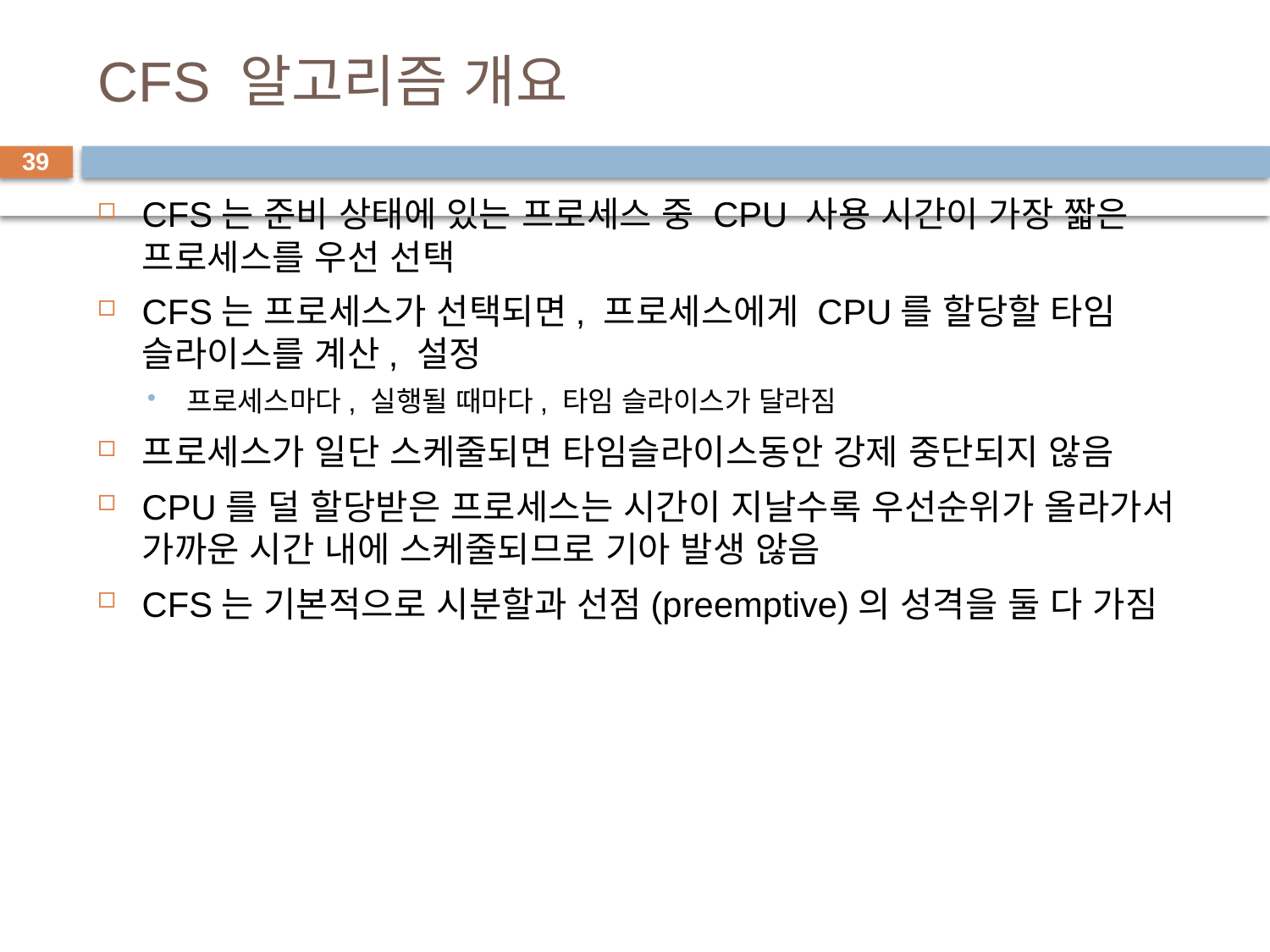

# CFS 알고리즘 개요
39
CFS는 준비 상태에 있는 프로세스 중 CPU 사용 시간이 가장 짧은 프로세스를 우선 선택
CFS는 프로세스가 선택되면, 프로세스에게 CPU를 할당할 타임 슬라이스를 계산, 설정
프로세스마다, 실행될 때마다, 타임 슬라이스가 달라짐
프로세스가 일단 스케줄되면 타임슬라이스동안 강제 중단되지 않음
CPU를 덜 할당받은 프로세스는 시간이 지날수록 우선순위가 올라가서 가까운 시간 내에 스케줄되므로 기아 발생 않음
CFS는 기본적으로 시분할과 선점(preemptive)의 성격을 둘 다 가짐